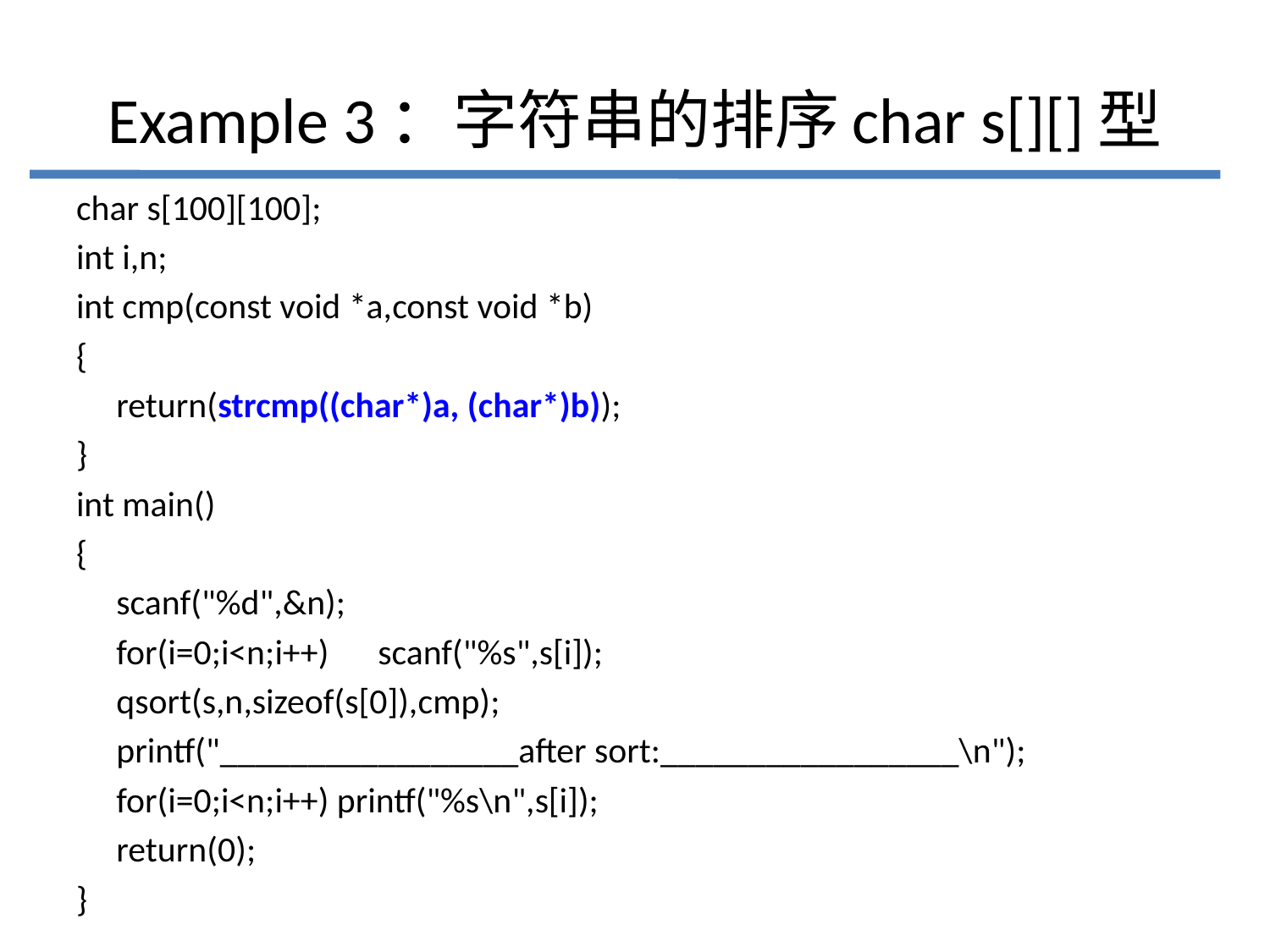

# Example 3：字符串的排序char s[][]型
char s[100][100];
int i,n;
int cmp(const void *a,const void *b)
{
     return(strcmp((char*)a, (char*)b));
}
int main()
{
     scanf("%d",&n);
     for(i=0;i<n;i++) 	scanf("%s",s[i]);
     qsort(s,n,sizeof(s[0]),cmp);
     printf("_________________after sort:_________________\n");
     for(i=0;i<n;i++) printf("%s\n",s[i]);
     return(0);
}